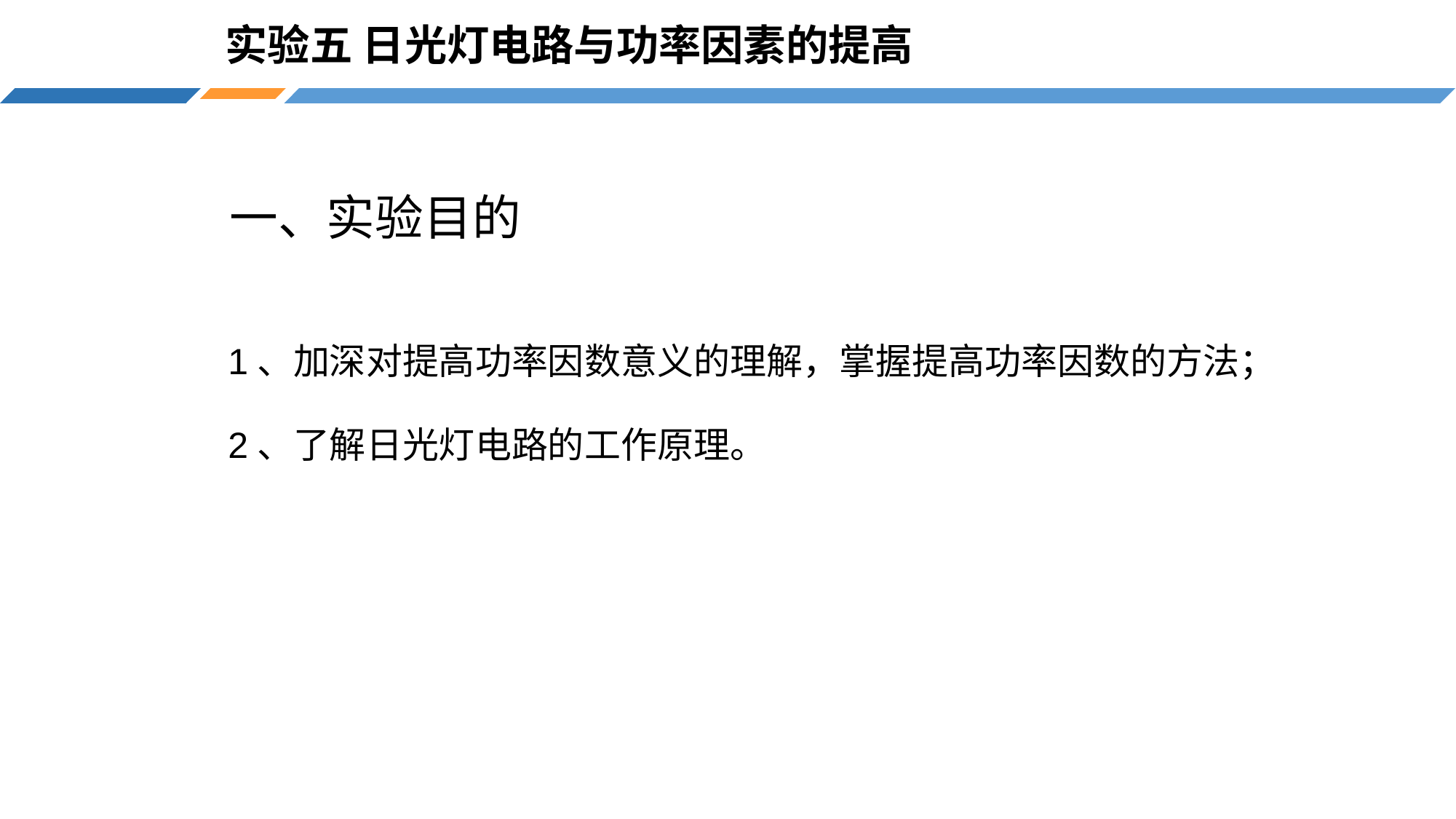

# 实验五 日光灯电路与功率因素的提高
一、实验目的
1、加深对提高功率因数意义的理解，掌握提高功率因数的方法；
2、了解日光灯电路的工作原理。